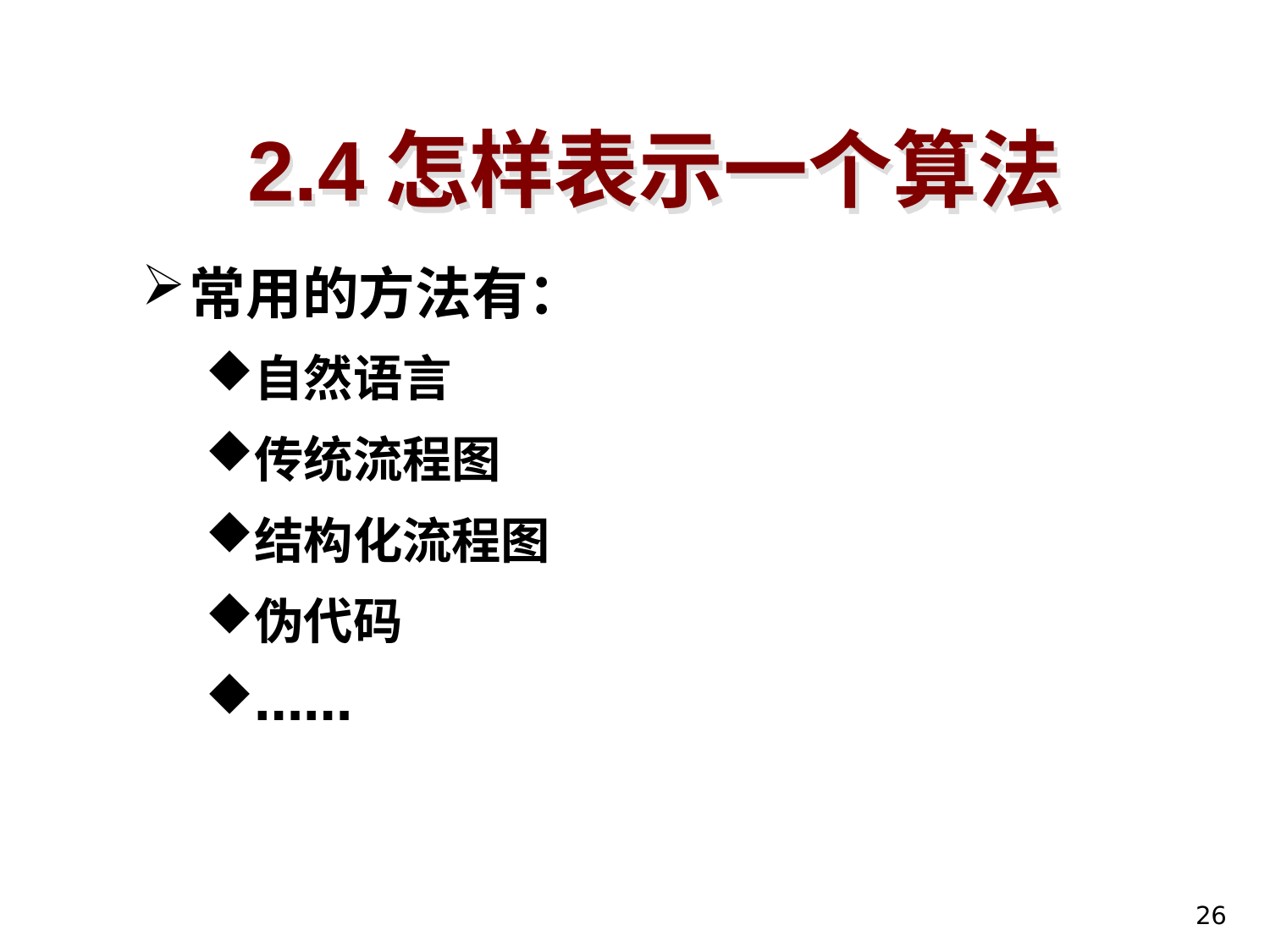

# 2.4怎样表示一个算法
常用的方法有：
自然语言
传统流程图
结构化流程图
伪代码
……
26